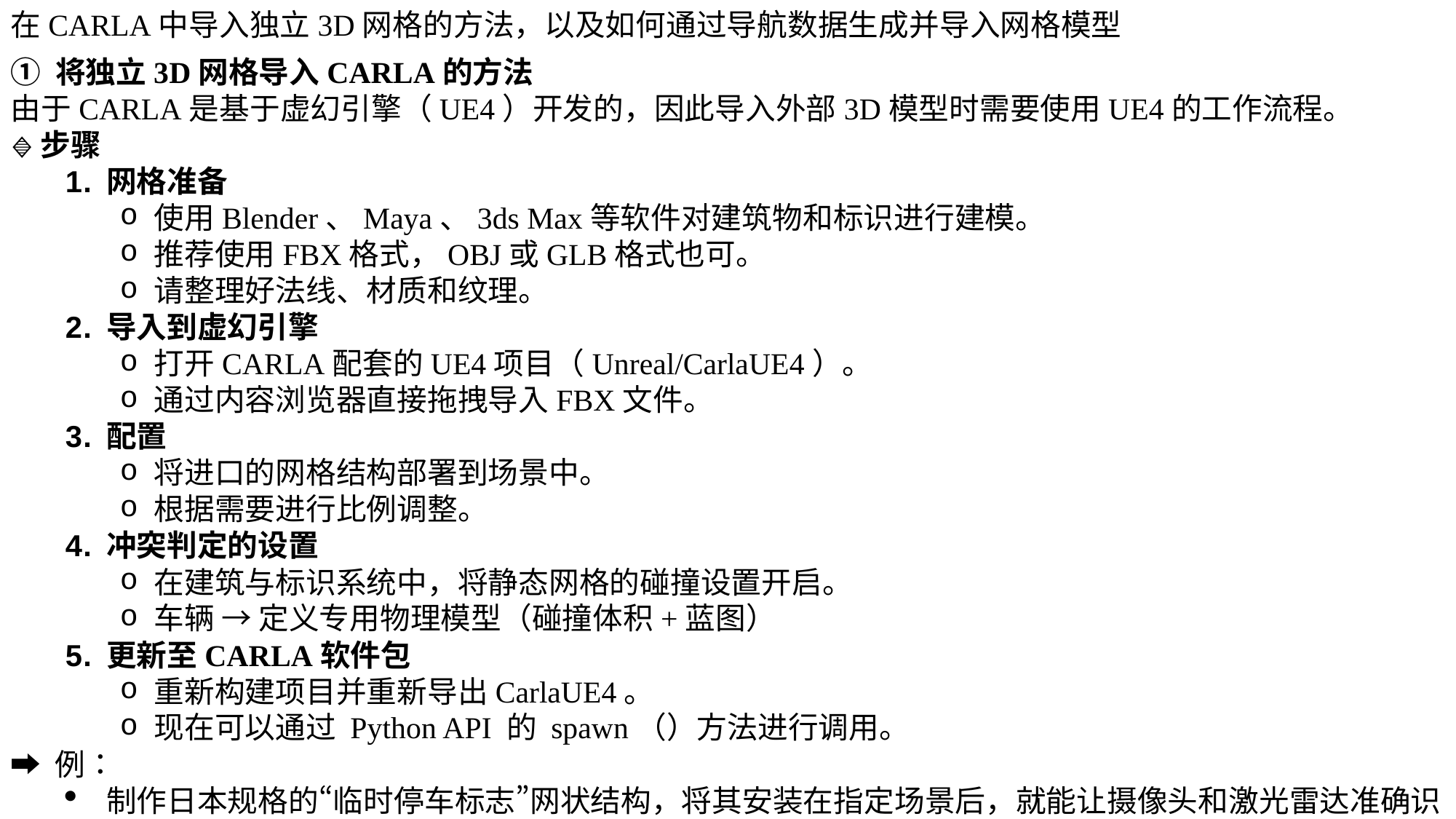

在CARLA中导入独立3D网格的方法，以及如何通过导航数据生成并导入网格模型
① 将独立3D网格导入CARLA的方法
由于CARLA是基于虚幻引擎（UE4）开发的，因此导入外部3D模型时需要使用UE4的工作流程。
🔹步骤
网格准备
使用Blender、Maya、3ds Max等软件对建筑物和标识进行建模。
推荐使用FBX格式，OBJ或GLB格式也可。
请整理好法线、材质和纹理。
导入到虚幻引擎
打开CARLA配套的UE4项目（Unreal/CarlaUE4）。
通过内容浏览器直接拖拽导入FBX文件。
配置
将进口的网格结构部署到场景中。
根据需要进行比例调整。
冲突判定的设置
在建筑与标识系统中，将静态网格的碰撞设置开启。
车辆 → 定义专用物理模型（碰撞体积+蓝图）
更新至CARLA软件包
重新构建项目并重新导出CarlaUE4。
现在可以通过 Python API 的 spawn（）方法进行调用。
➡ 例：
制作日本规格的“临时停车标志”网状结构，将其安装在指定场景后，就能让摄像头和激光雷达准确识别。